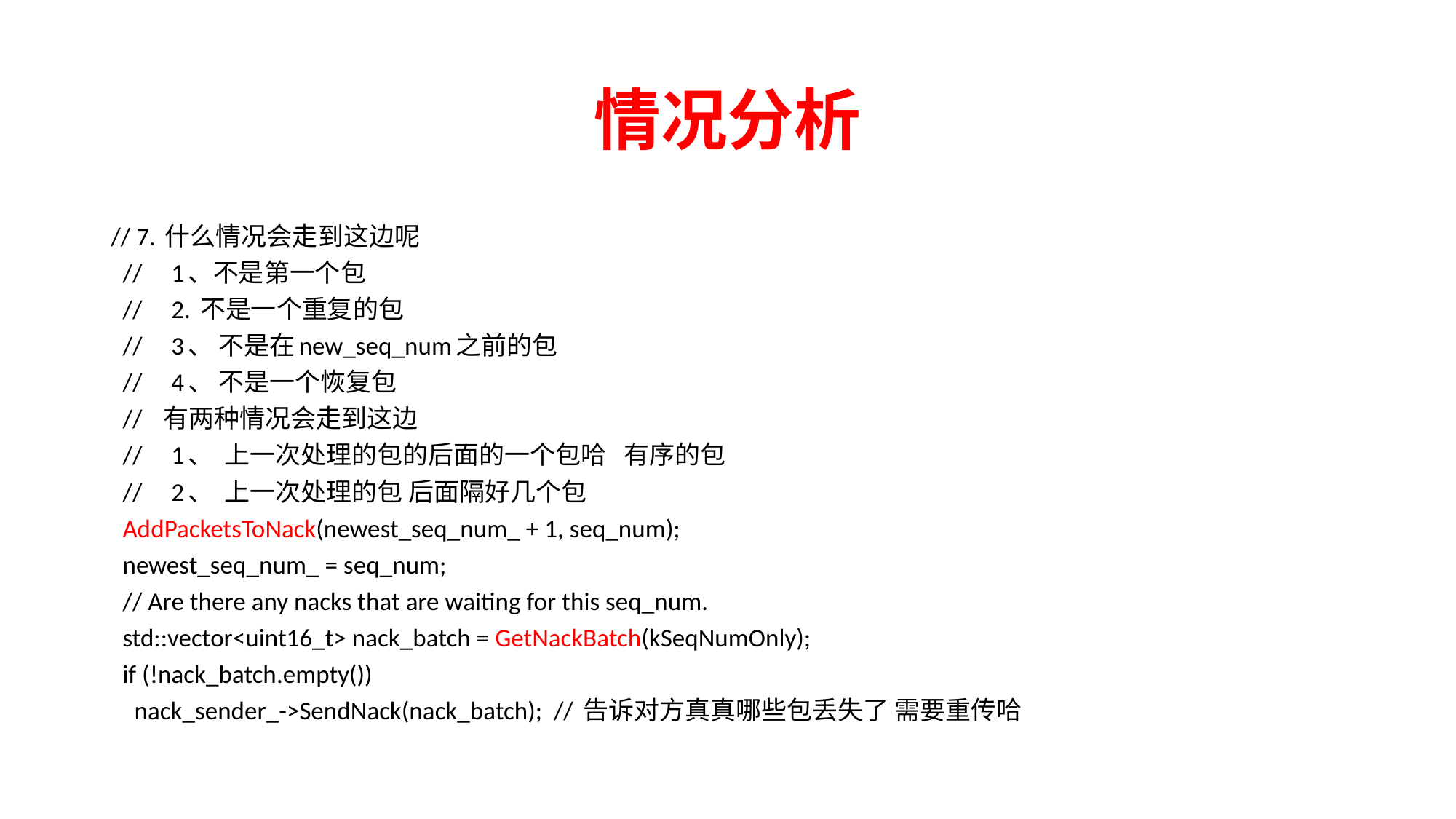

# 情况分析
// 7. 什么情况会走到这边呢
  //     1、不是第一个包
  //     2. 不是一个重复的包
  //     3、 不是在new_seq_num之前的包
  //     4、 不是一个恢复包
  //   有两种情况会走到这边
  //     1、  上一次处理的包的后面的一个包哈   有序的包
  //     2、  上一次处理的包 后面隔好几个包
  AddPacketsToNack(newest_seq_num_ + 1, seq_num);
  newest_seq_num_ = seq_num;
  // Are there any nacks that are waiting for this seq_num.
  std::vector<uint16_t> nack_batch = GetNackBatch(kSeqNumOnly);
  if (!nack_batch.empty())
    nack_sender_->SendNack(nack_batch);  // 告诉对方真真哪些包丢失了 需要重传哈